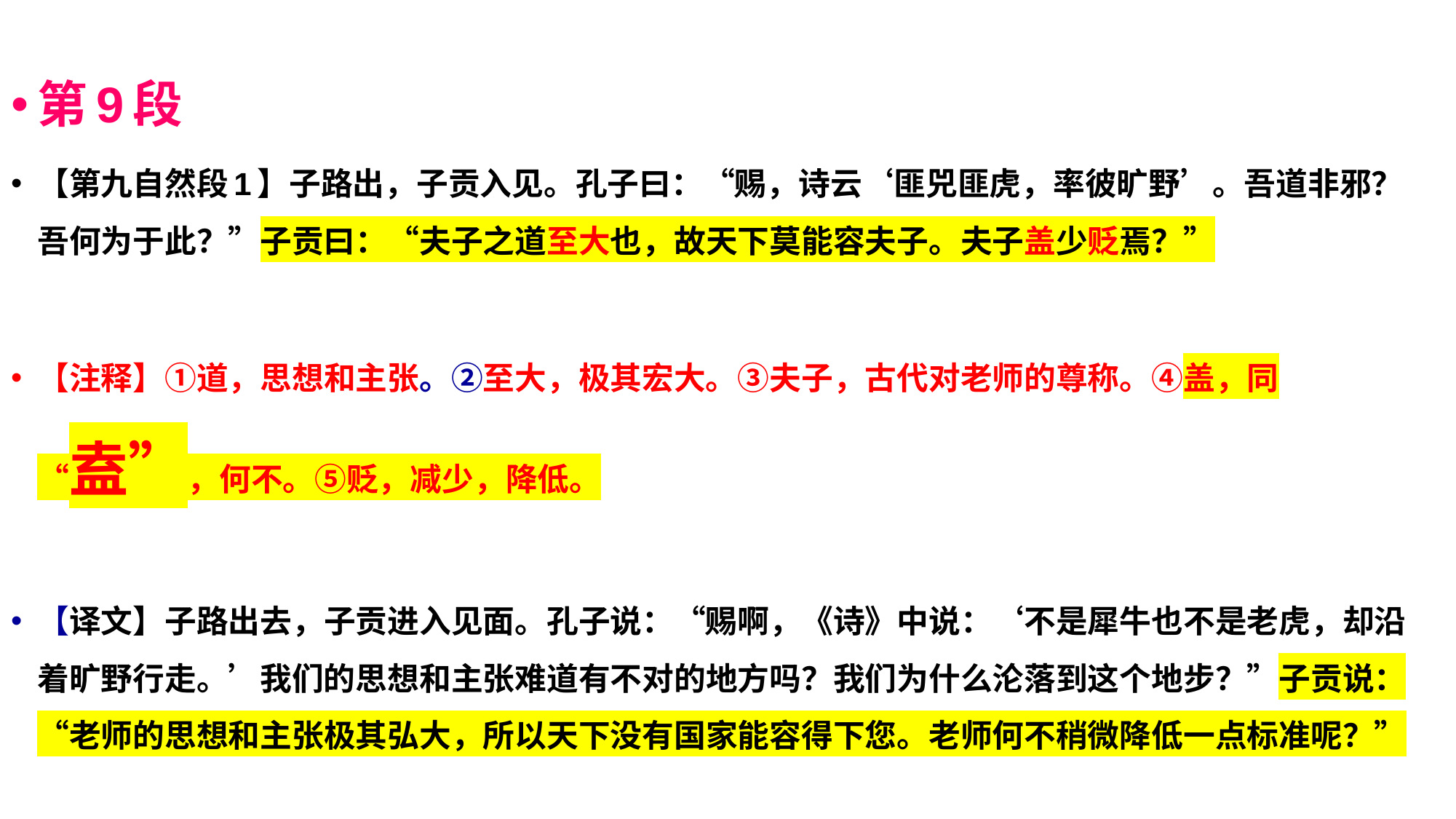

第9段
【第九自然段1】子路出，子贡入见。孔子曰：“赐，诗云‘匪兕匪虎，率彼旷野’。吾道非邪？吾何为于此？”子贡曰：“夫子之道至大也，故天下莫能容夫子。夫子盖少贬焉？”

【注释】①道，思想和主张。②至大，极其宏大。③夫子，古代对老师的尊称。④盖，同“盍”，何不。⑤贬，减少，降低。

【译文】子路出去，子贡进入见面。孔子说：“赐啊，《诗》中说：‘不是犀牛也不是老虎，却沿着旷野行走。’我们的思想和主张难道有不对的地方吗？我们为什么沦落到这个地步？”子贡说：“老师的思想和主张极其弘大，所以天下没有国家能容得下您。老师何不稍微降低一点标准呢？”